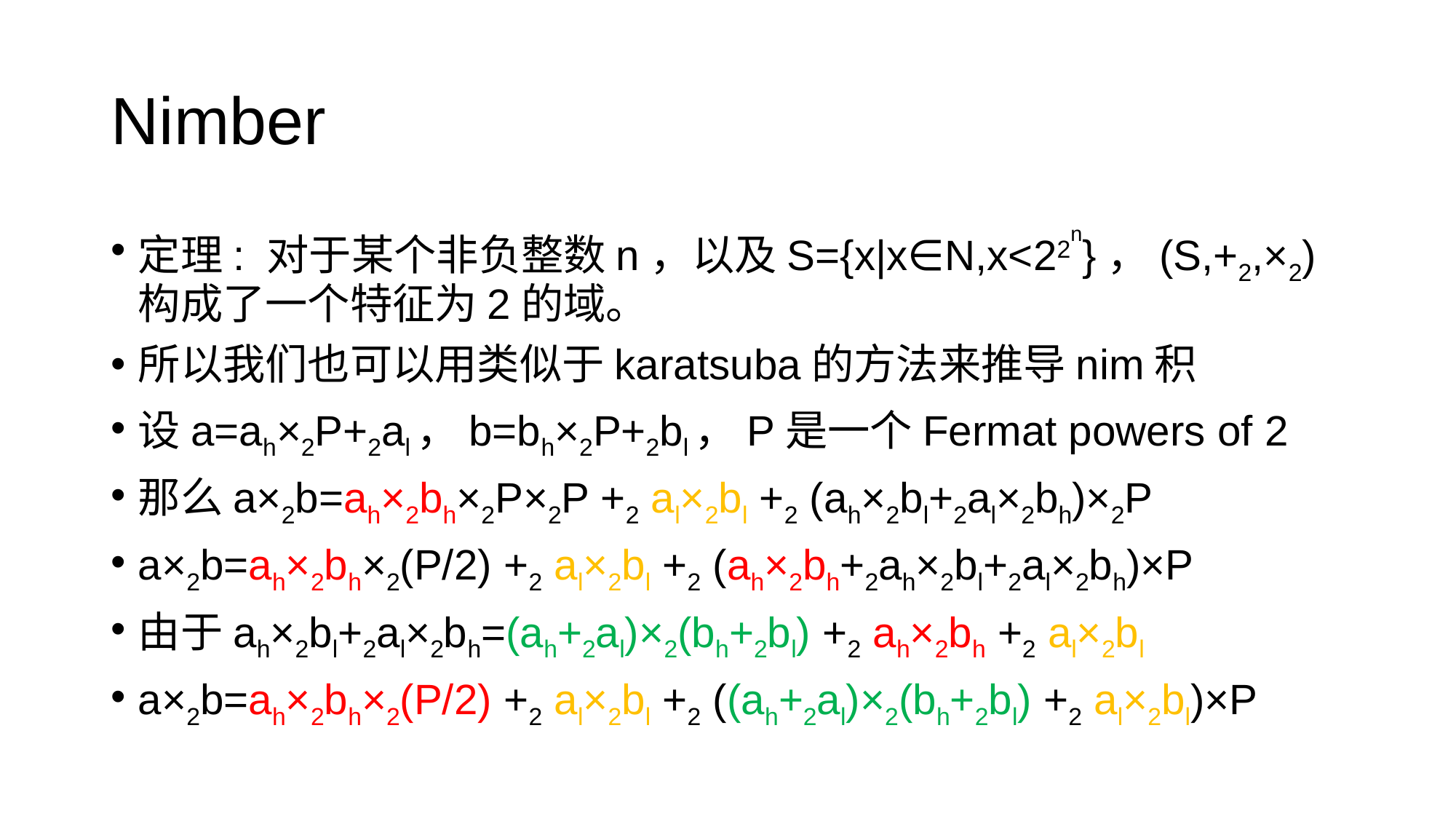

# Nimber
定理: 对于某个非负整数n，以及S={x|x∈N,x<22n}，(S,+2,×2)构成了一个特征为2的域。
所以我们也可以用类似于karatsuba的方法来推导nim积
设a=ah×2P+2al，b=bh×2P+2bl，P是一个Fermat powers of 2
那么a×2b=ah×2bh×2P×2P +2 al×2bl +2 (ah×2bl+2al×2bh)×2P
a×2b=ah×2bh×2(P/2) +2 al×2bl +2 (ah×2bh+2ah×2bl+2al×2bh)×P
由于ah×2bl+2al×2bh=(ah+2al)×2(bh+2bl) +2 ah×2bh +2 al×2bl
a×2b=ah×2bh×2(P/2) +2 al×2bl +2 ((ah+2al)×2(bh+2bl) +2 al×2bl)×P